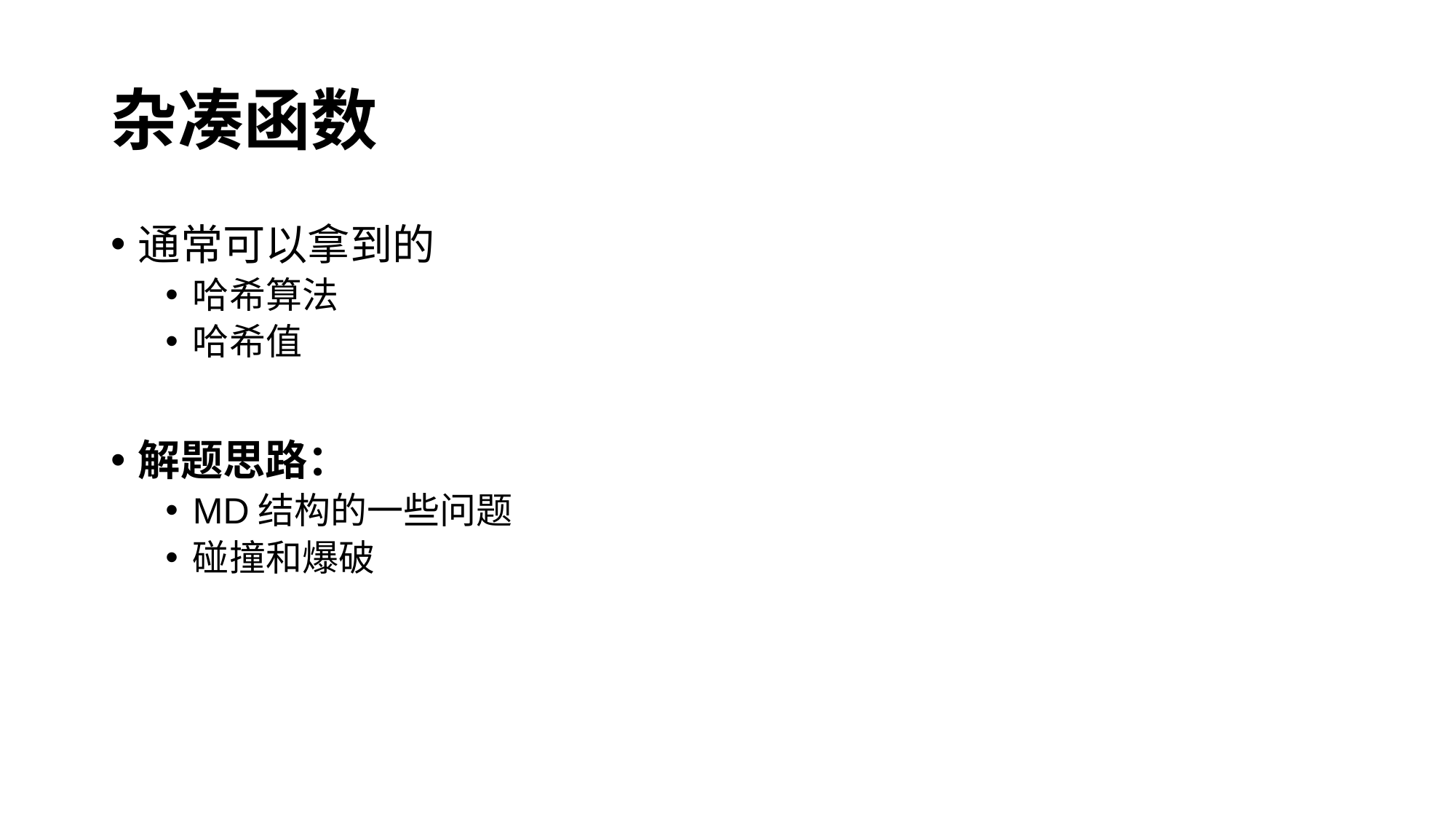

# 杂凑函数
通常可以拿到的
哈希算法
哈希值

解题思路：
MD结构的一些问题
碰撞和爆破